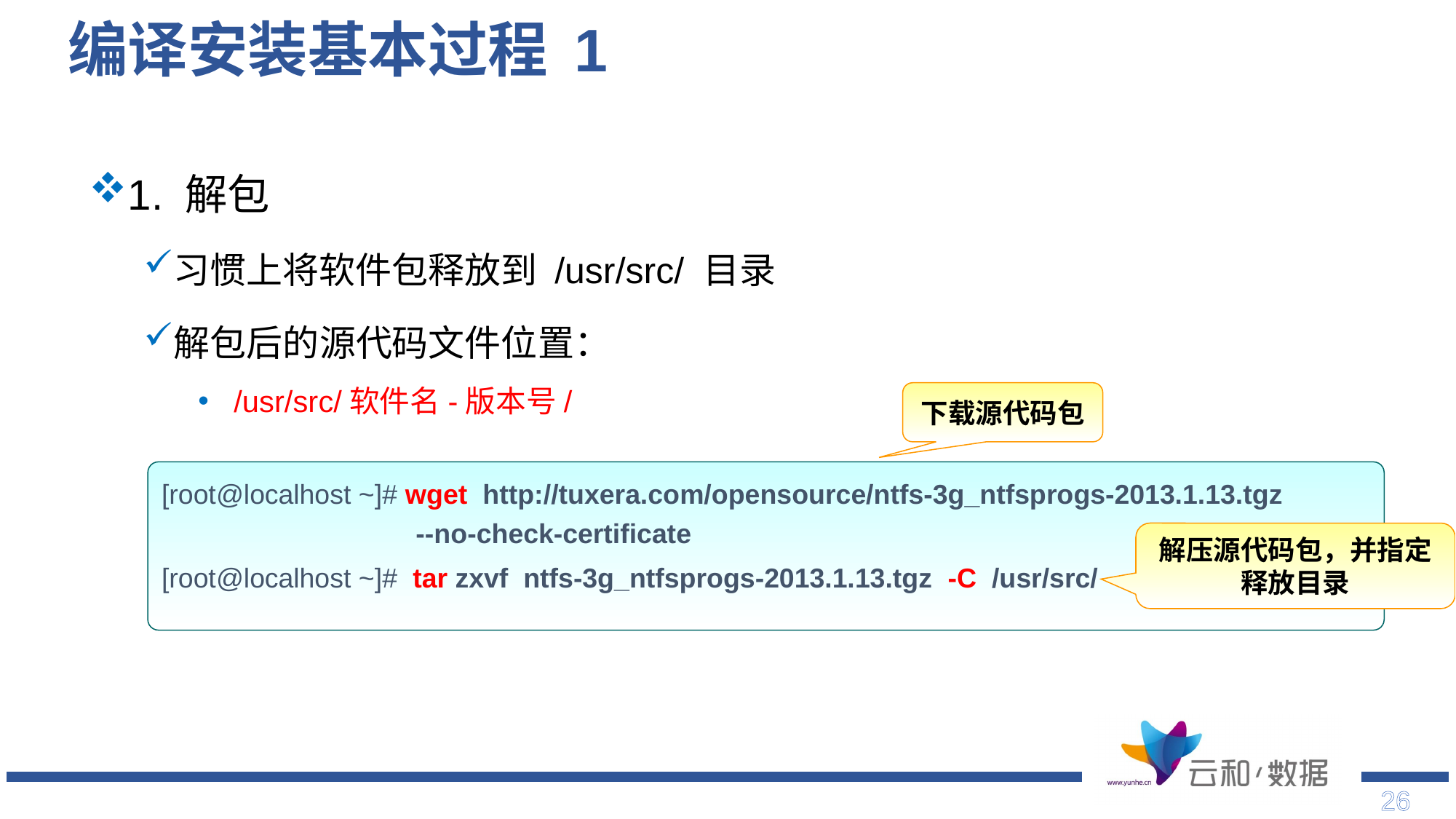

# 编译安装基本过程 1
1. 解包
习惯上将软件包释放到 /usr/src/ 目录
解包后的源代码文件位置：
 /usr/src/软件名-版本号/
下载源代码包
[root@localhost ~]# wget  http://tuxera.com/opensource/ntfs-3g_ntfsprogs-2013.1.13.tgz                                        --no-check-certificate
[root@localhost ~]#  tar zxvf  ntfs-3g_ntfsprogs-2013.1.13.tgz  -C  /usr/src/

解压源代码包，并指定释放目录